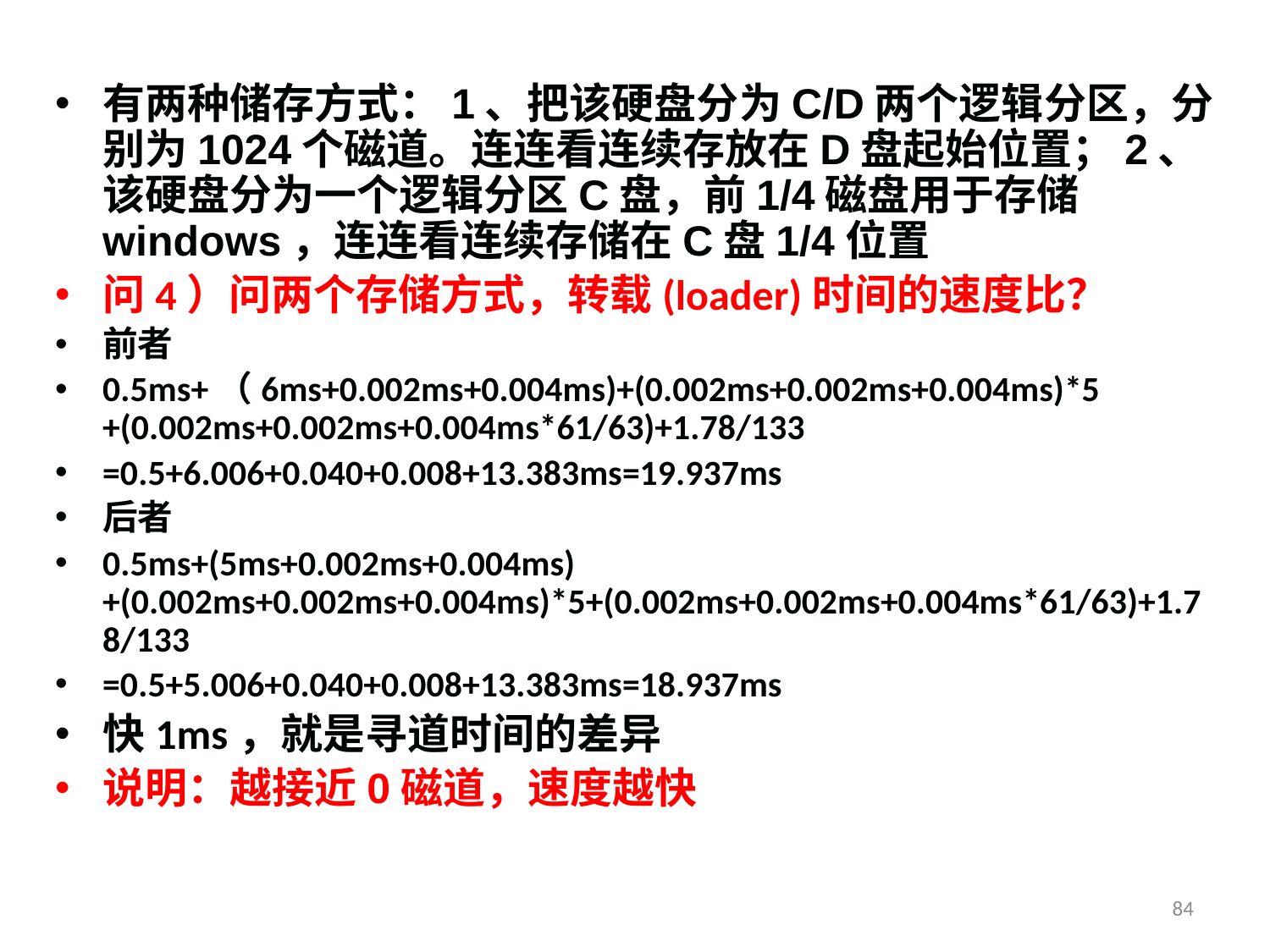

有两种储存方式：1、把该硬盘分为C/D两个逻辑分区，分别为1024个磁道。连连看连续存放在D盘起始位置；2、该硬盘分为一个逻辑分区C盘，前1/4磁盘用于存储windows，连连看连续存储在C盘1/4位置
问4）问两个存储方式，转载(loader)时间的速度比？
前者
0.5ms+（6ms+0.002ms+0.004ms)+(0.002ms+0.002ms+0.004ms)*5 +(0.002ms+0.002ms+0.004ms*61/63)+1.78/133
=0.5+6.006+0.040+0.008+13.383ms=19.937ms
后者
0.5ms+(5ms+0.002ms+0.004ms)+(0.002ms+0.002ms+0.004ms)*5+(0.002ms+0.002ms+0.004ms*61/63)+1.78/133
=0.5+5.006+0.040+0.008+13.383ms=18.937ms
快1ms，就是寻道时间的差异
说明：越接近0磁道，速度越快
84